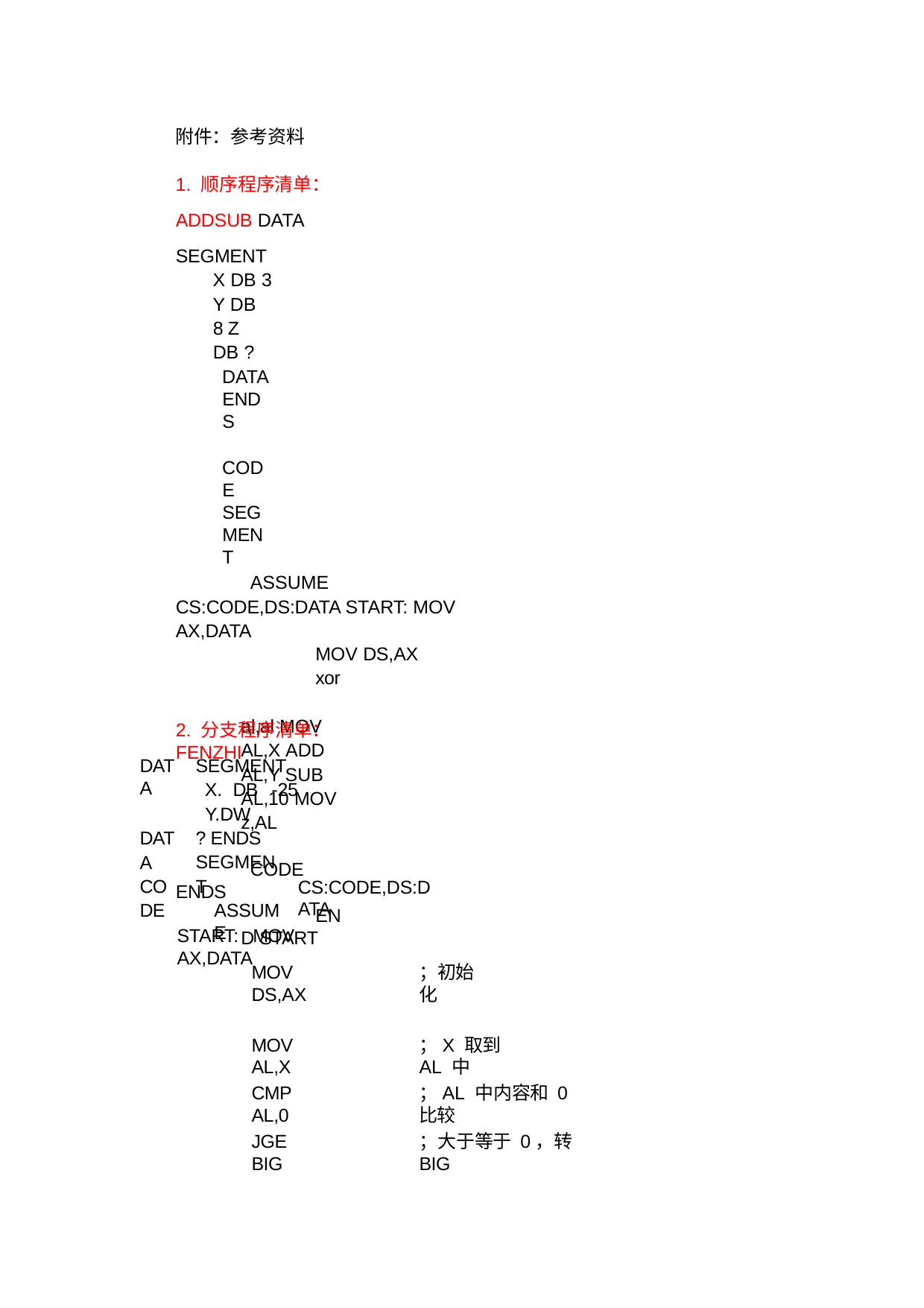

附件：参考资料
1. 顺序程序清单：ADDSUB DATA SEGMENT
X DB 3
Y DB 8 Z DB ?
DATA ENDS

CODE SEGMENT
ASSUME CS:CODE,DS:DATA START: MOV AX,DATA
MOV DS,AX
xor	al,al MOV AL,X ADD AL,Y SUB AL,10 MOV z,AL

CODE ENDS
END START
2. 分支程序清单：FENZHI
SEGMENT
DB	-25
DW	? ENDS SEGMENT
ASSUME
DATA
DATA CODE
CS:CODE,DS:DATA
START:	MOV	AX,DATA
MOV	DS,AX
；初始化
MOV	AL,X
；X 取到 AL 中
CMP	AL,0
；AL 中内容和 0 比较
JGE	BIG
；大于等于 0，转 BIG